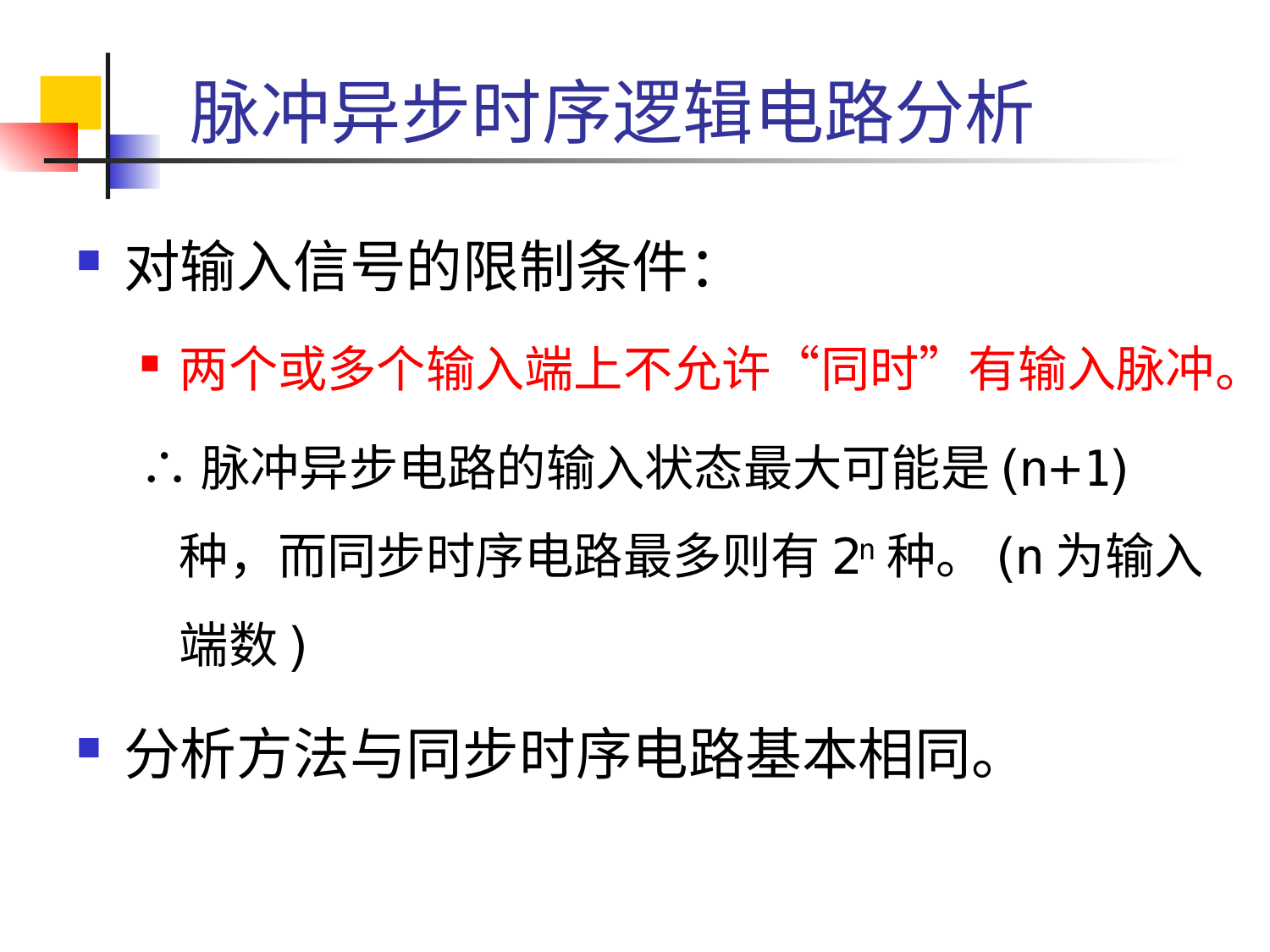

# 脉冲异步时序逻辑电路分析
对输入信号的限制条件：
两个或多个输入端上不允许“同时”有输入脉冲。
∴脉冲异步电路的输入状态最大可能是(n+1)种，而同步时序电路最多则有2n种。(n为输入端数)
分析方法与同步时序电路基本相同。